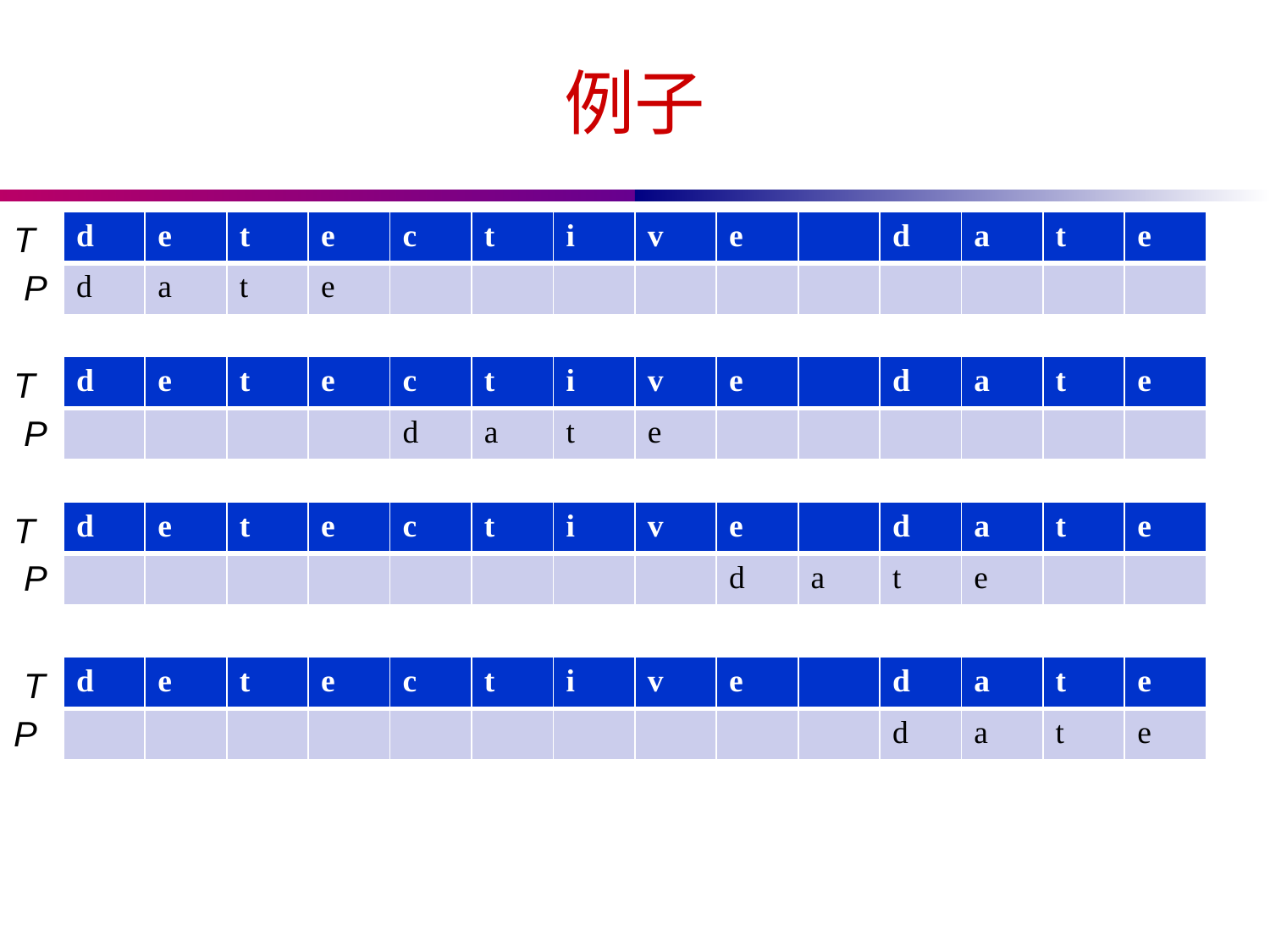

# 例子
T
| d | e | t | e | c | t | i | v | e |  | d | a | t | e |
| --- | --- | --- | --- | --- | --- | --- | --- | --- | --- | --- | --- | --- | --- |
| d | a | t | e |  |  |  |  |  |  |  |  |  |  |
P
| d | e | t | e | c | t | i | v | e |  | d | a | t | e |
| --- | --- | --- | --- | --- | --- | --- | --- | --- | --- | --- | --- | --- | --- |
|  |  |  |  | d | a | t | e |  |  |  |  |  |  |
T
P
T
| d | e | t | e | c | t | i | v | e |  | d | a | t | e |
| --- | --- | --- | --- | --- | --- | --- | --- | --- | --- | --- | --- | --- | --- |
|  |  |  |  |  |  |  |  | d | a | t | e |  |  |
P
T
| d | e | t | e | c | t | i | v | e |  | d | a | t | e |
| --- | --- | --- | --- | --- | --- | --- | --- | --- | --- | --- | --- | --- | --- |
|  |  |  |  |  |  |  |  |  |  | d | a | t | e |
P